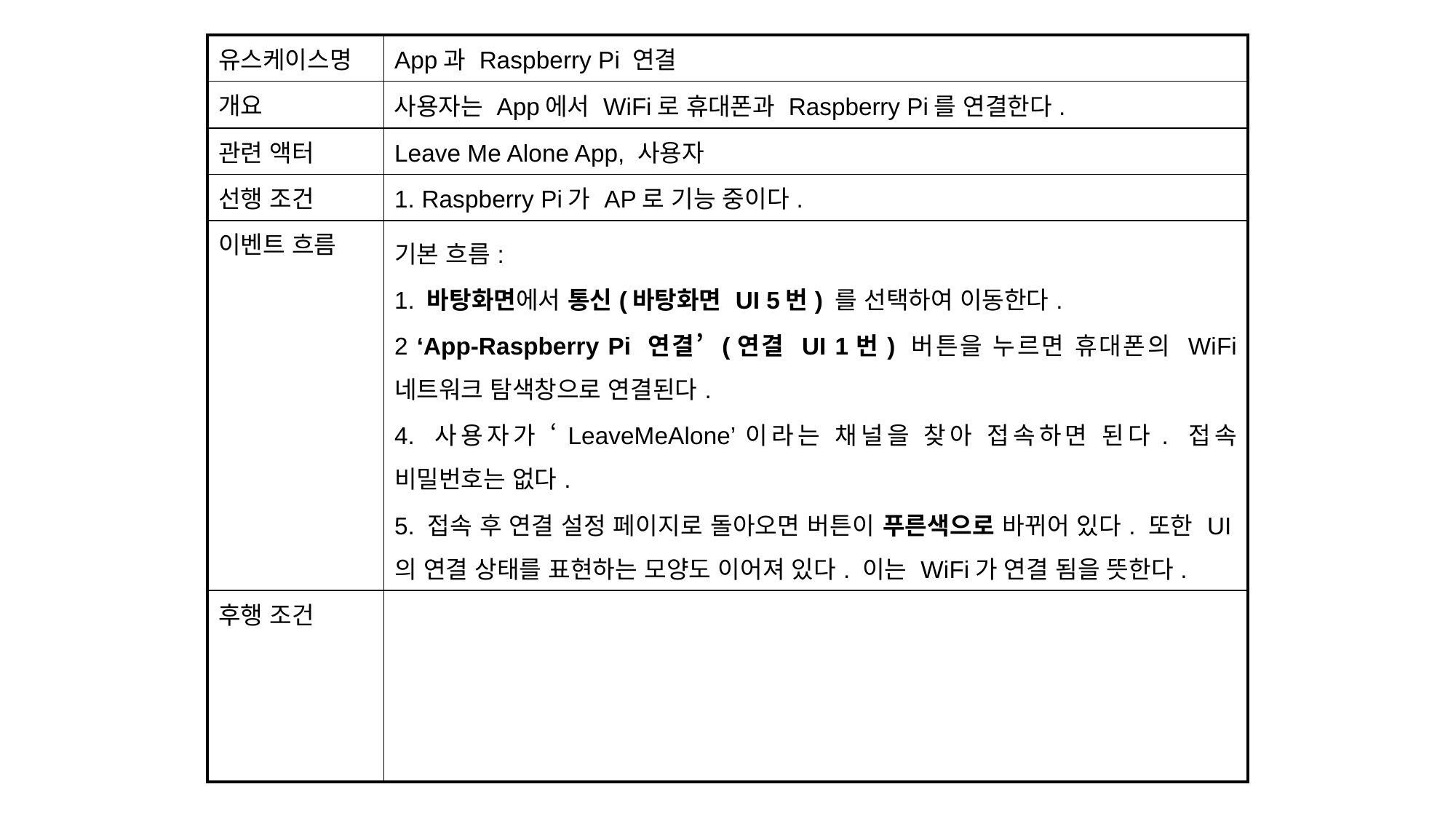

| 유스케이스명 | App과 Raspberry Pi 연결 |
| --- | --- |
| 개요 | 사용자는 App에서 WiFi로 휴대폰과 Raspberry Pi를 연결한다. |
| 관련 액터 | Leave Me Alone App, 사용자 |
| 선행 조건 | 1. Raspberry Pi가 AP로 기능 중이다. |
| 이벤트 흐름 | 기본 흐름: 1. 바탕화면에서 통신(바탕화면 UI 5번) 를 선택하여 이동한다. 2 ‘App-Raspberry Pi 연결’ (연결 UI 1번) 버튼을 누르면 휴대폰의 WiFi 네트워크 탐색창으로 연결된다. 4. 사용자가 ‘LeaveMeAlone’이라는 채널을 찾아 접속하면 된다. 접속 비밀번호는 없다. 5. 접속 후 연결 설정 페이지로 돌아오면 버튼이 푸른색으로 바뀌어 있다. 또한 UI의 연결 상태를 표현하는 모양도 이어져 있다. 이는 WiFi가 연결 됨을 뜻한다. |
| 후행 조건 |  |